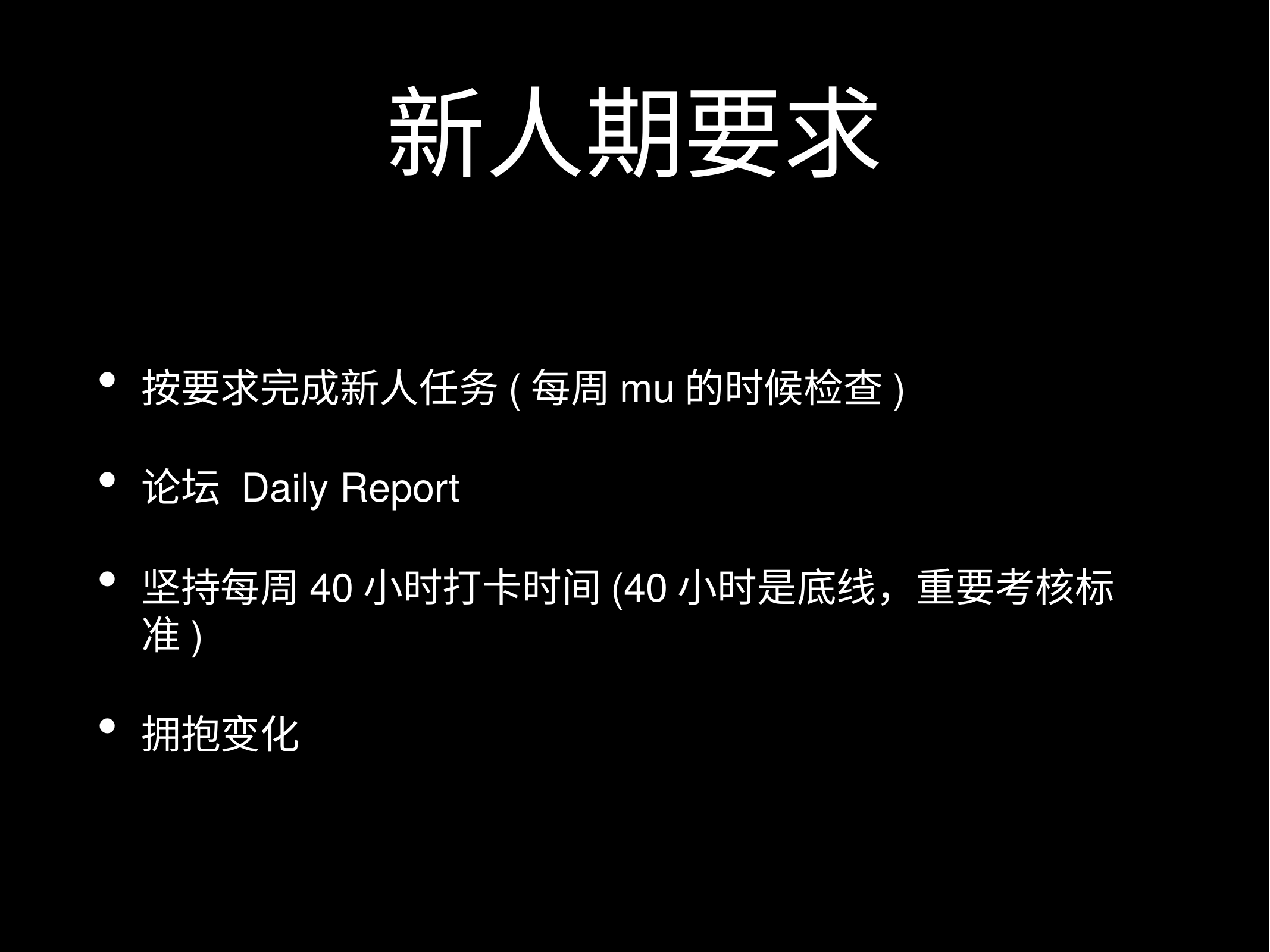

# 新人期要求
按要求完成新人任务(每周mu的时候检查)
论坛 Daily Report
坚持每周40小时打卡时间(40小时是底线，重要考核标准)
拥抱变化